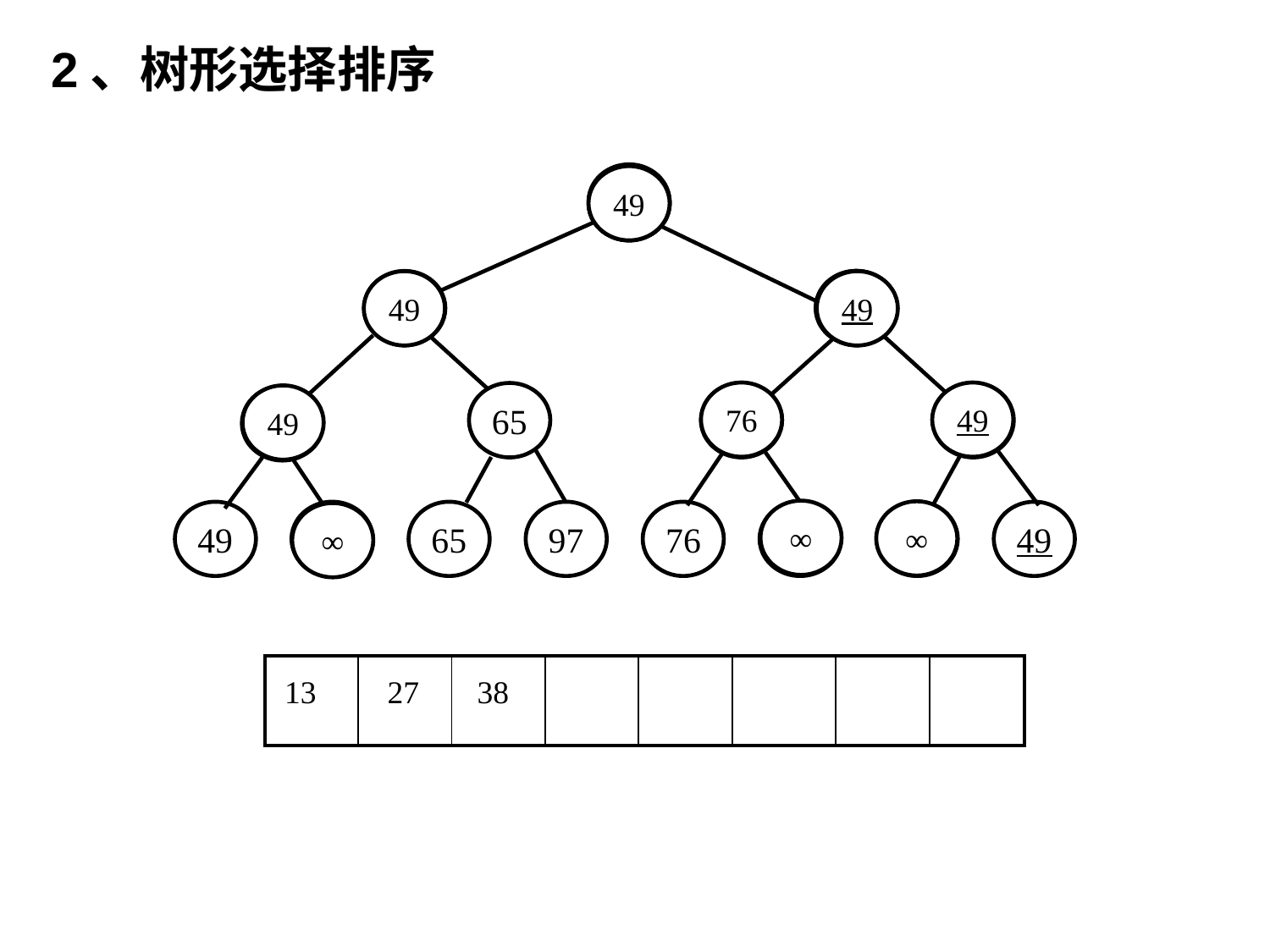

2、树形选择排序
38
13

27
49
27
38

13

49
49
76
49
65

13

27

49
38

∞
∞
49
38
65
97
76
13
27
49
∞
|  |  |  |  |  |  |  |  |
| --- | --- | --- | --- | --- | --- | --- | --- |
13
27
38